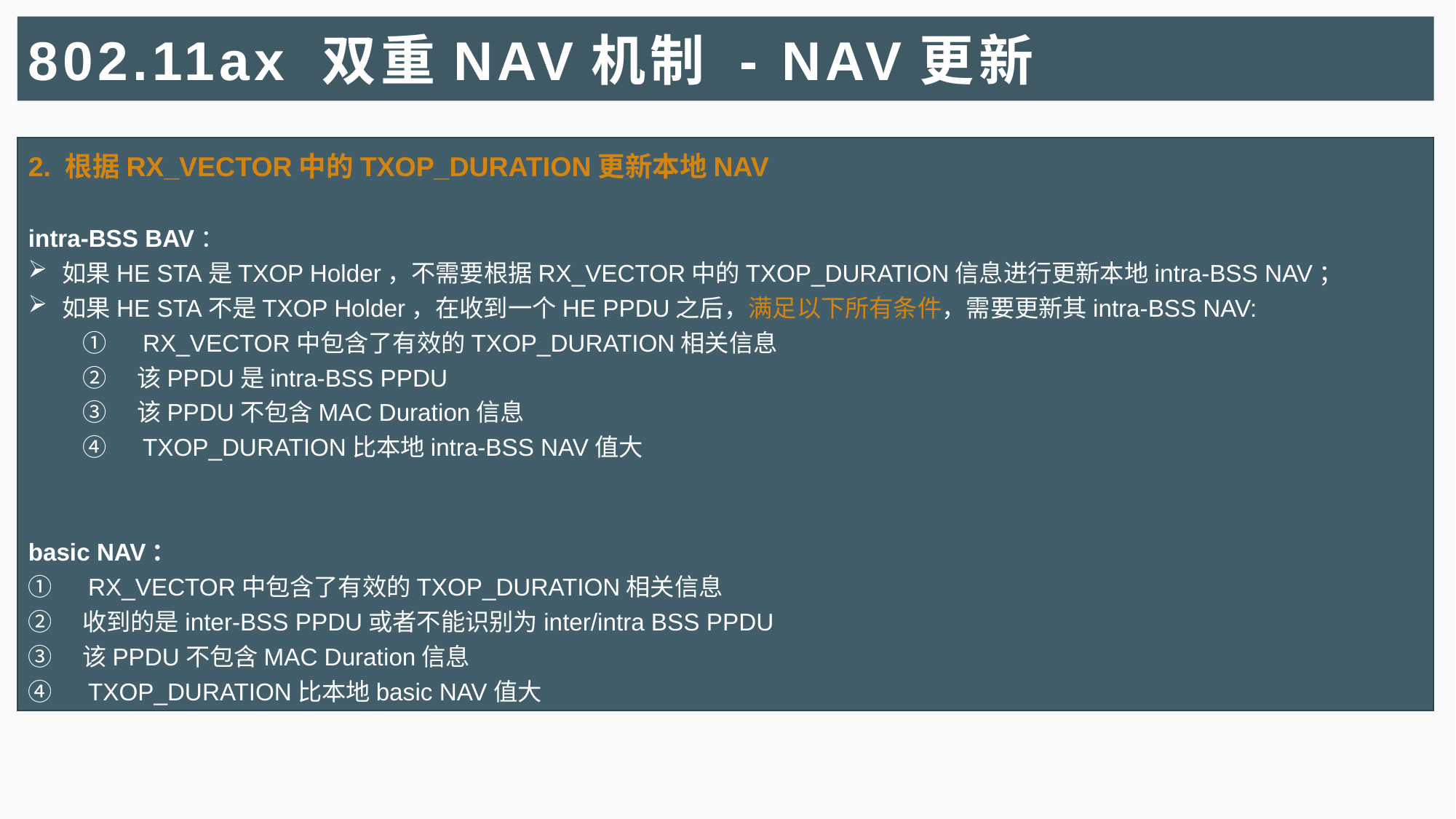

# 802.11ax 双重NAV机制 - NAV更新
2. 根据RX_VECTOR中的TXOP_DURATION更新本地NAV

intra-BSS BAV：
如果HE STA是TXOP Holder，不需要根据RX_VECTOR中的TXOP_DURATION信息进行更新本地intra-BSS NAV；
如果HE STA不是TXOP Holder，在收到一个HE PPDU之后，满足以下所有条件，需要更新其intra-BSS NAV:
①　RX_VECTOR中包含了有效的TXOP_DURATION相关信息
②　该PPDU是intra-BSS PPDU
③　该PPDU不包含MAC Duration信息
④　TXOP_DURATION比本地intra-BSS NAV值大

basic NAV：
①　RX_VECTOR中包含了有效的TXOP_DURATION相关信息
②　收到的是inter-BSS PPDU或者不能识别为inter/intra BSS PPDU
③　该PPDU不包含MAC Duration信息
④　TXOP_DURATION比本地basic NAV值大